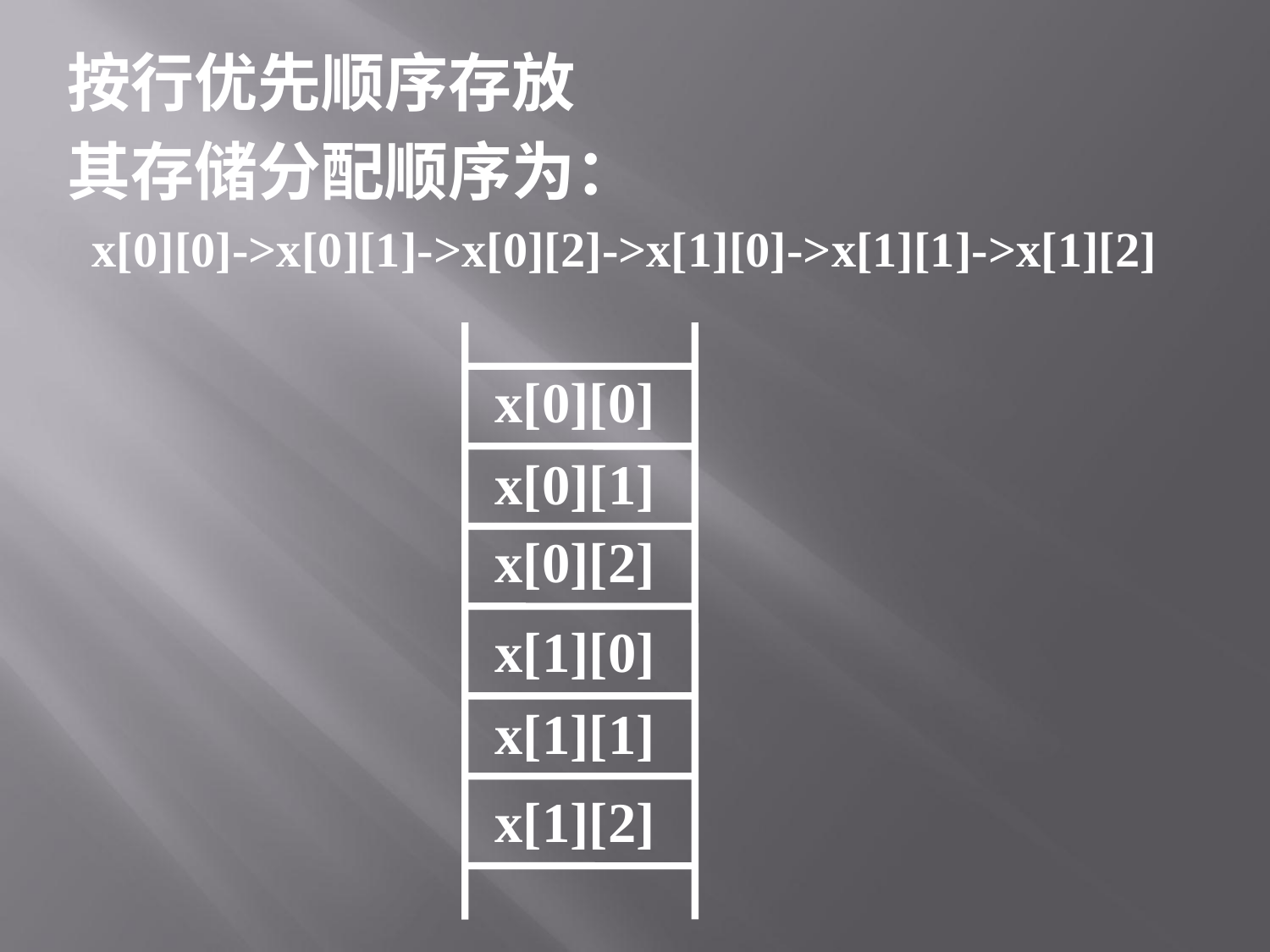

按行优先顺序存放
其存储分配顺序为：
  x[0][0]->x[0][1]->x[0][2]->x[1][0]->x[1][1]->x[1][2]

x[0][0]

x[0][1]

x[0][2]

x[1][0]

x[1][1]

x[1][2]